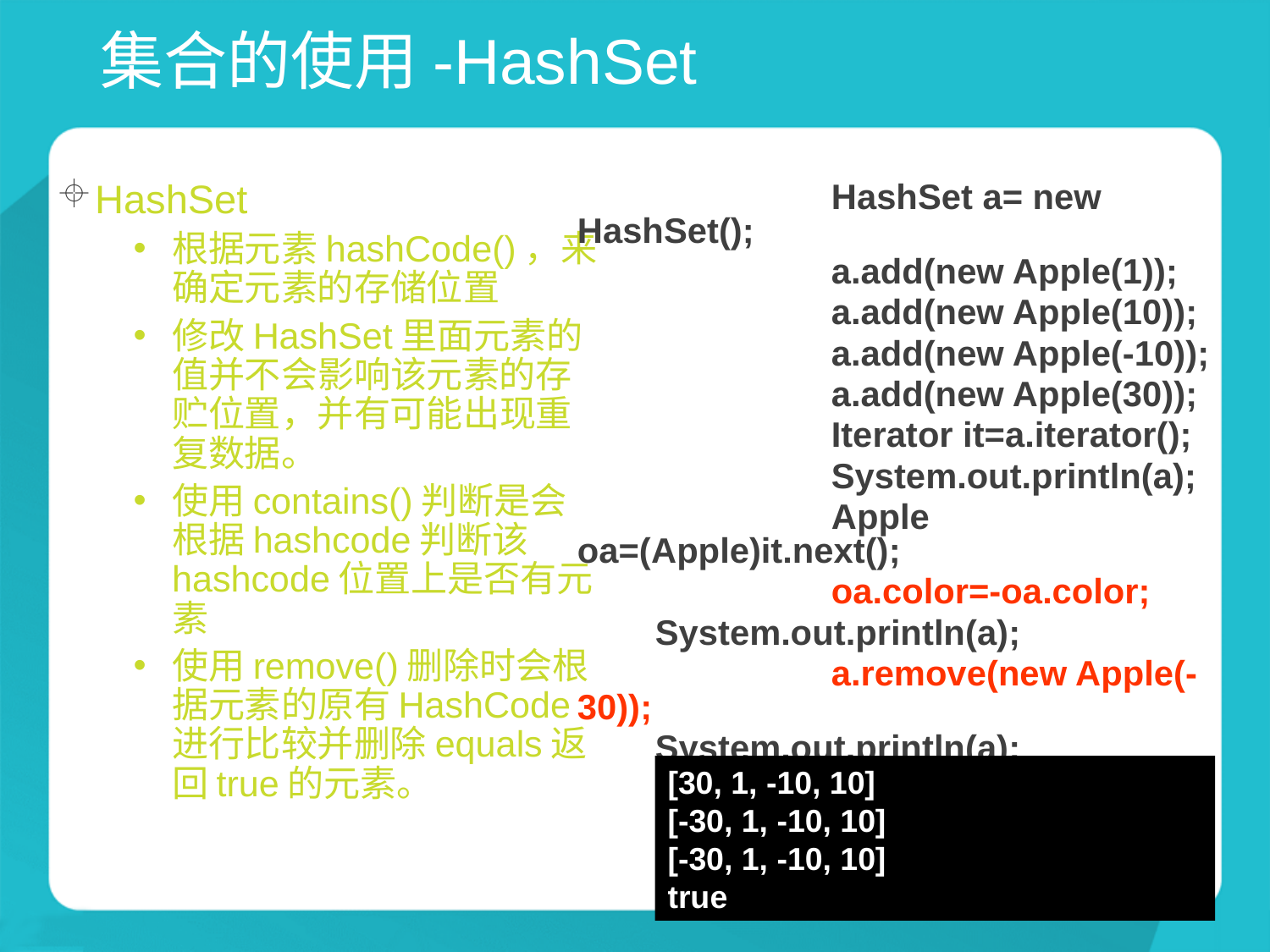

# 集合的使用-HashSet
HashSet
根据元素hashCode()，来确定元素的存储位置
修改HashSet里面元素的值并不会影响该元素的存贮位置，并有可能出现重复数据。
使用contains()判断是会根据hashcode判断该hashcode位置上是否有元素
使用remove()删除时会根据元素的原有HashCode进行比较并删除equals返回true的元素。

		HashSet a= new HashSet();
		a.add(new Apple(1));
		a.add(new Apple(10));
		a.add(new Apple(-10));
		a.add(new Apple(30));
		Iterator it=a.iterator();
		System.out.println(a);
		Apple oa=(Apple)it.next();
		oa.color=-oa.color;
        System.out.println(a);
		a.remove(new Apple(-30));
        System.out.println(a);
        System.out.println(a.contains(new Apple(30)));

[30, 1, -10, 10]
[-30, 1, -10, 10]
[-30, 1, -10, 10]
true